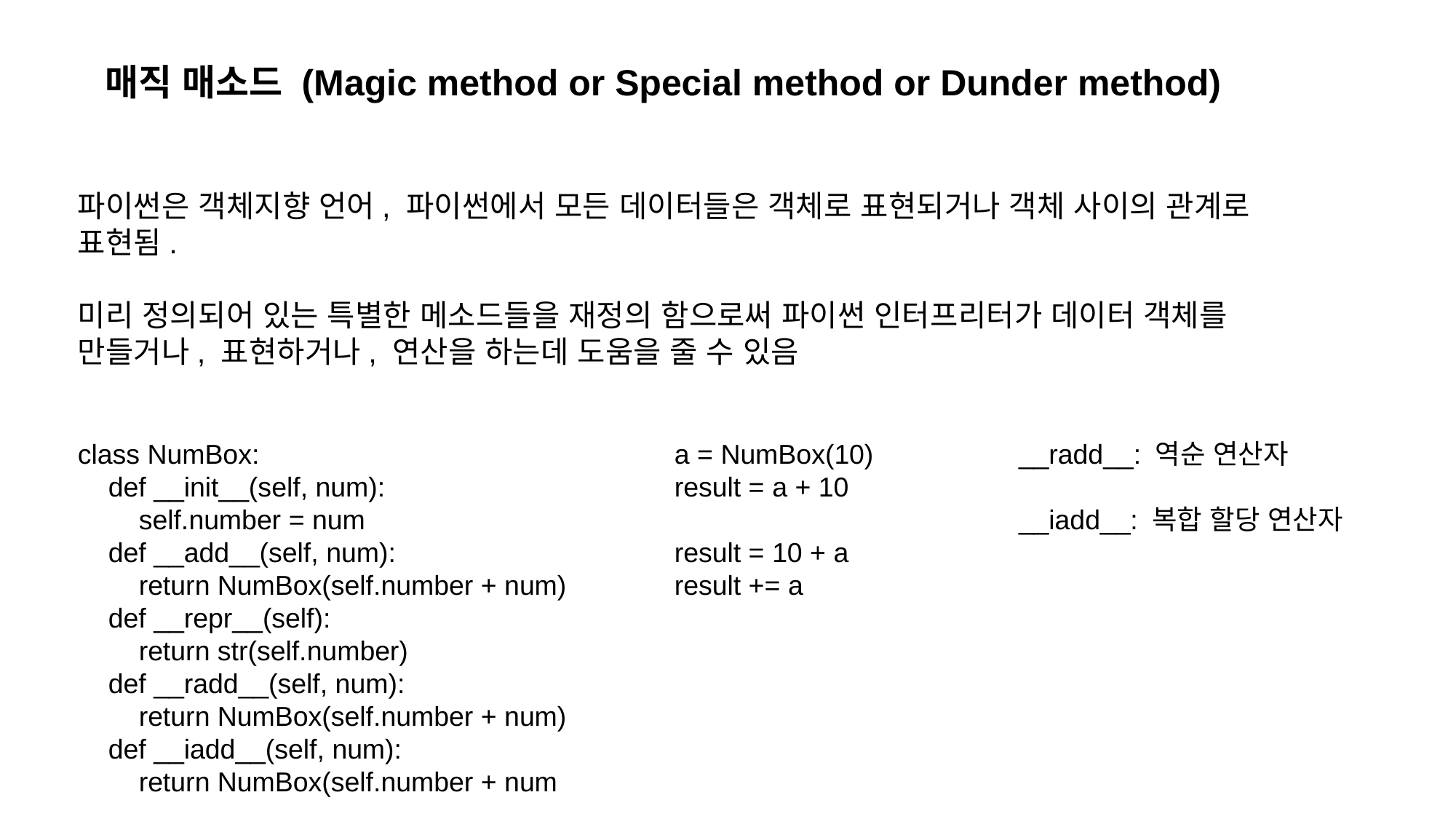

매직 매소드 (Magic method or Special method or Dunder method)
파이썬은 객체지향 언어, 파이썬에서 모든 데이터들은 객체로 표현되거나 객체 사이의 관계로 표현됨.

미리 정의되어 있는 특별한 메소드들을 재정의 함으로써 파이썬 인터프리터가 데이터 객체를 만들거나, 표현하거나, 연산을 하는데 도움을 줄 수 있음
class NumBox:
    def __init__(self, num):
        self.number = num
    def __add__(self, num):
        return NumBox(self.number + num)
    def __repr__(self):
        return str(self.number)
    def __radd__(self, num):
        return NumBox(self.number + num)
    def __iadd__(self, num):
        return NumBox(self.number + num)
a = NumBox(10)
result = a + 10

result = 10 + a
result += a
__radd__: 역순 연산자

__iadd__: 복합 할당 연산자